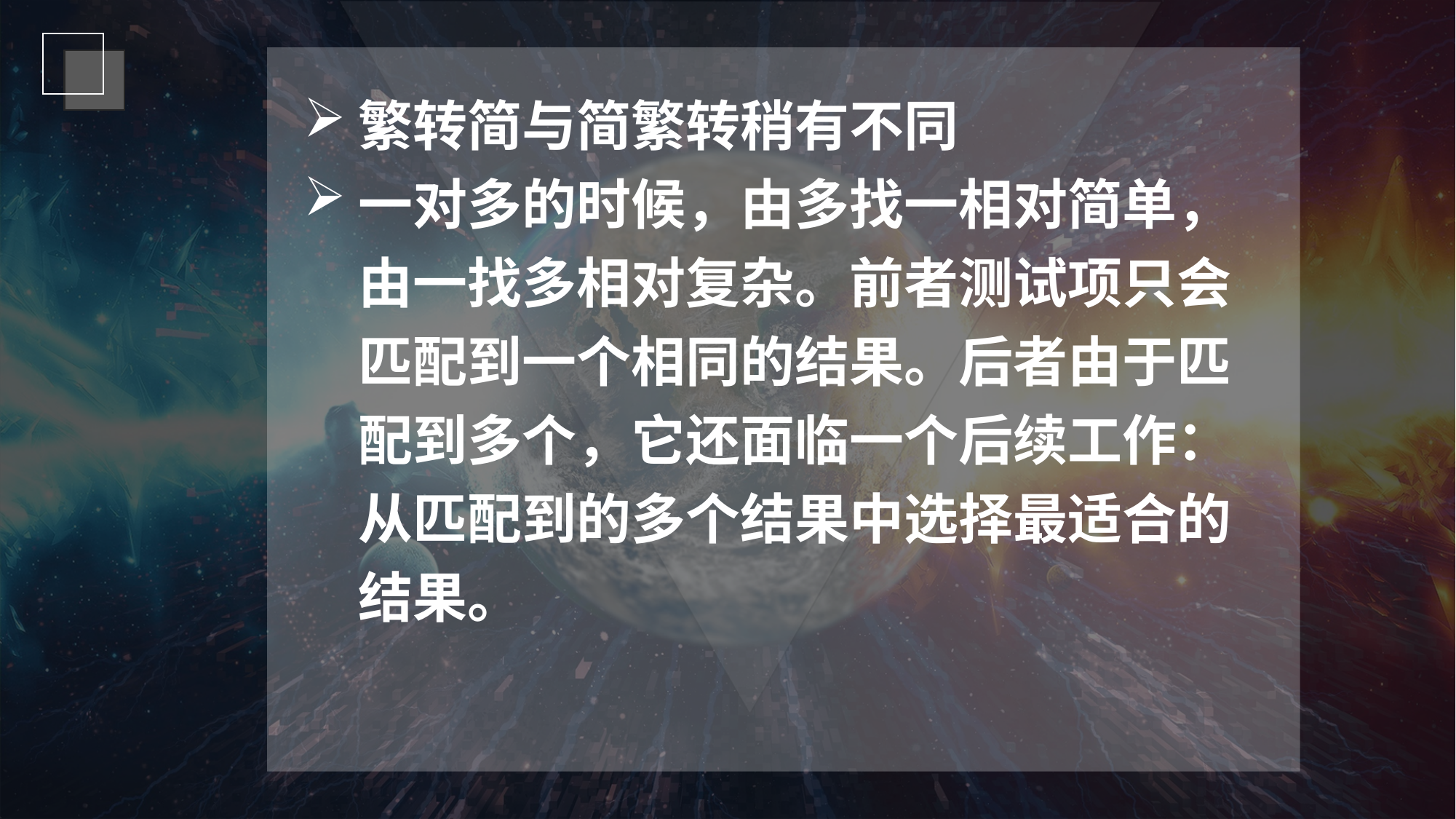

繁转简与简繁转稍有不同
一对多的时候，由多找一相对简单，由一找多相对复杂。前者测试项只会匹配到一个相同的结果。后者由于匹配到多个，它还面临一个后续工作：从匹配到的多个结果中选择最适合的结果。